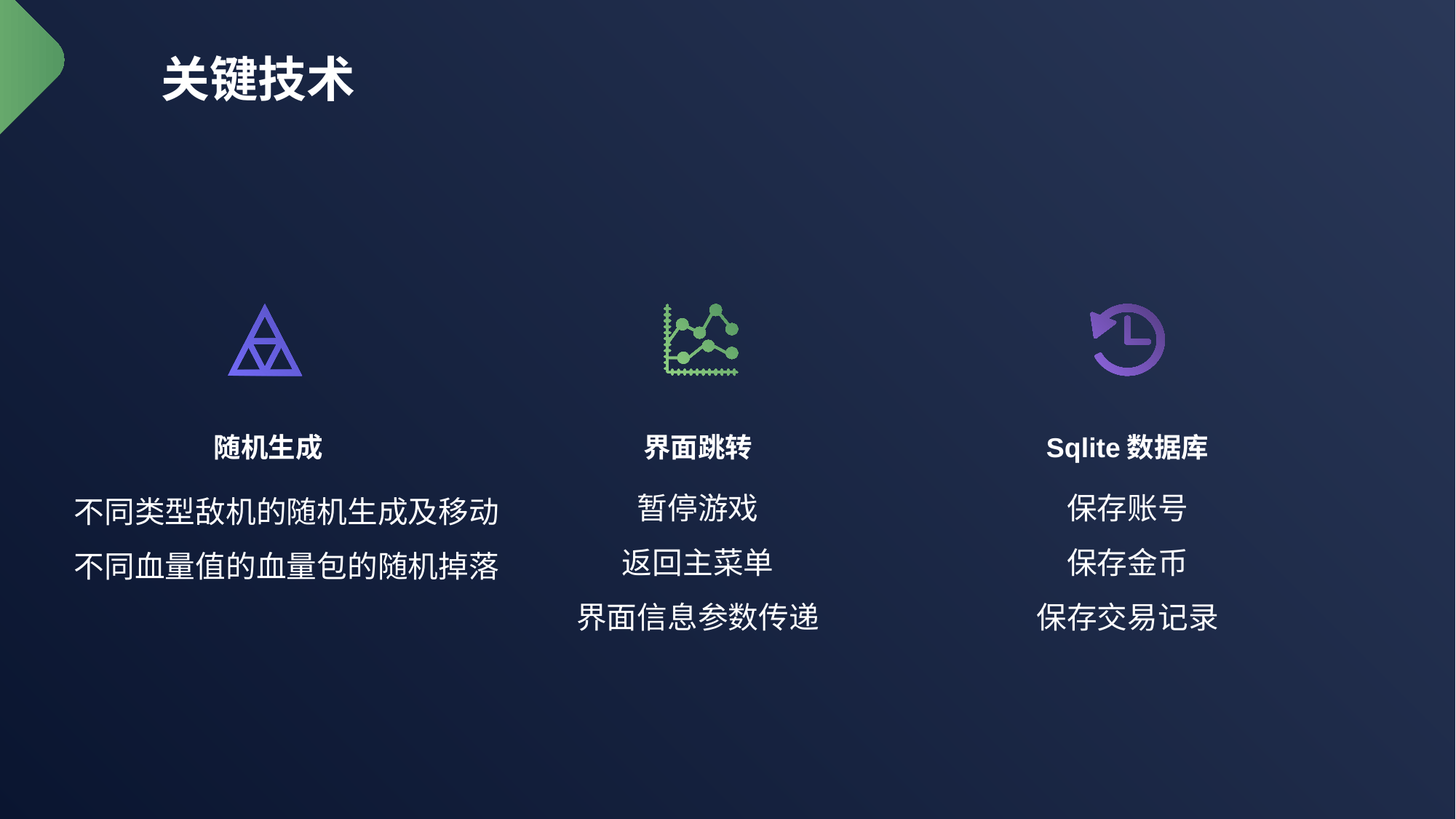

关键技术

随机生成
不同类型敌机的随机生成及移动
不同血量值的血量包的随机掉落
界面跳转
暂停游戏
返回主菜单
界面信息参数传递
Sqlite数据库
保存账号
保存金币
保存交易记录